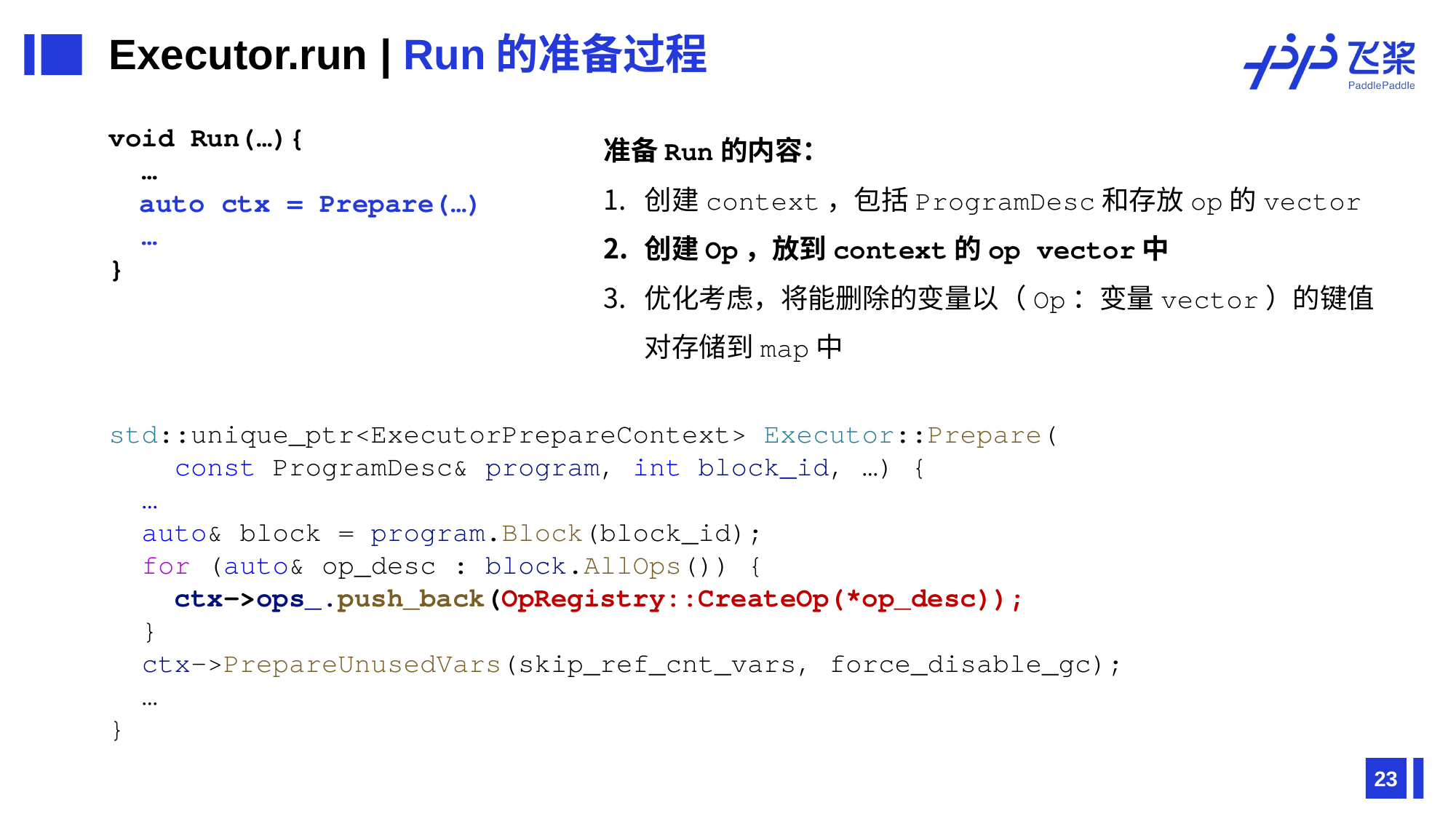

Executor.run | Run的准备过程
准备Run的内容：
创建context，包括ProgramDesc和存放op的vector
创建Op，放到context的op vector中
优化考虑，将能删除的变量以（Op：变量vector）的键值对存储到map中
void Run(…){
  …
    auto ctx = Prepare(…)
  …
}
std::unique_ptr<ExecutorPrepareContext> Executor::Prepare(
    const ProgramDesc& program, int block_id, …) {
  …
  auto& block = program.Block(block_id);
  for (auto& op_desc : block.AllOps()) {
    ctx->ops_.push_back(OpRegistry::CreateOp(*op_desc));
  }
  ctx->PrepareUnusedVars(skip_ref_cnt_vars, force_disable_gc);
  …
}
23